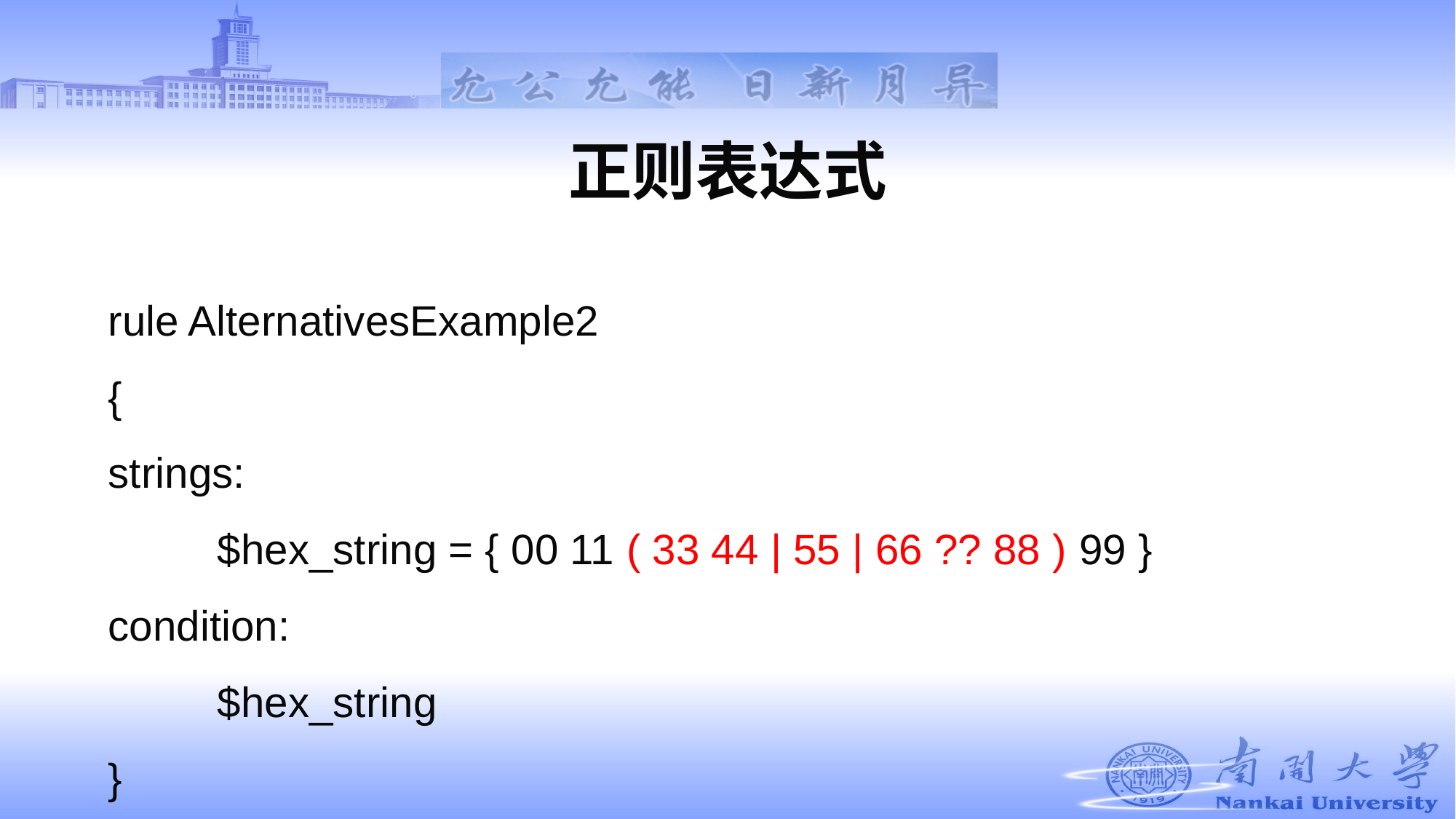

# 正则表达式
rule AlternativesExample2
{
strings:
	$hex_string = { 00 11 ( 33 44 | 55 | 66 ?? 88 ) 99 }
condition:
	$hex_string
}